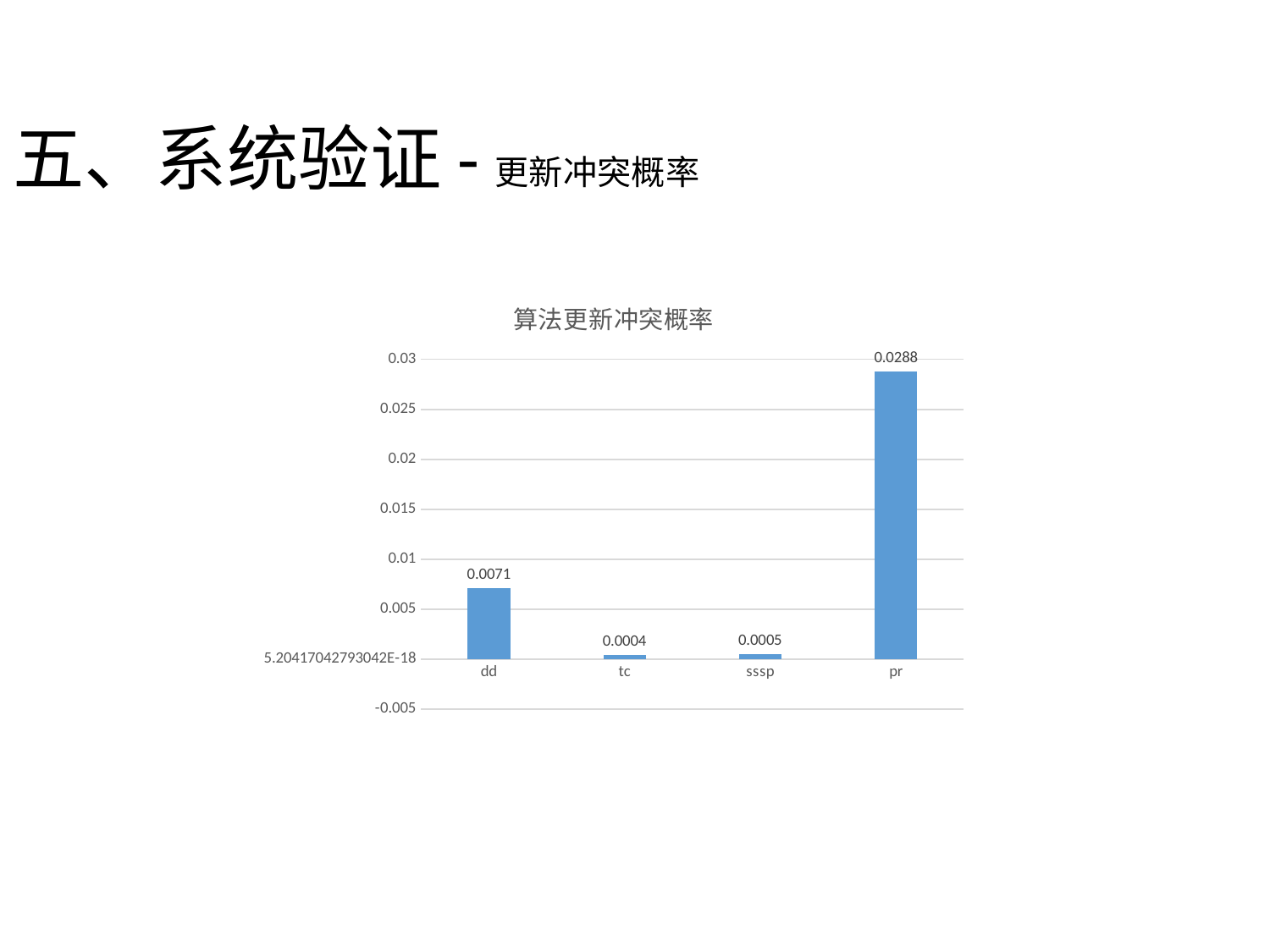

# 五、系统验证-更新冲突概率

### Chart: 算法更新冲突概率

| Category |  |
|---|---|
| dd | 0.0071 |
| tc | 0.0004 |
| sssp | 0.0005 |
| pr | 0.0288 |